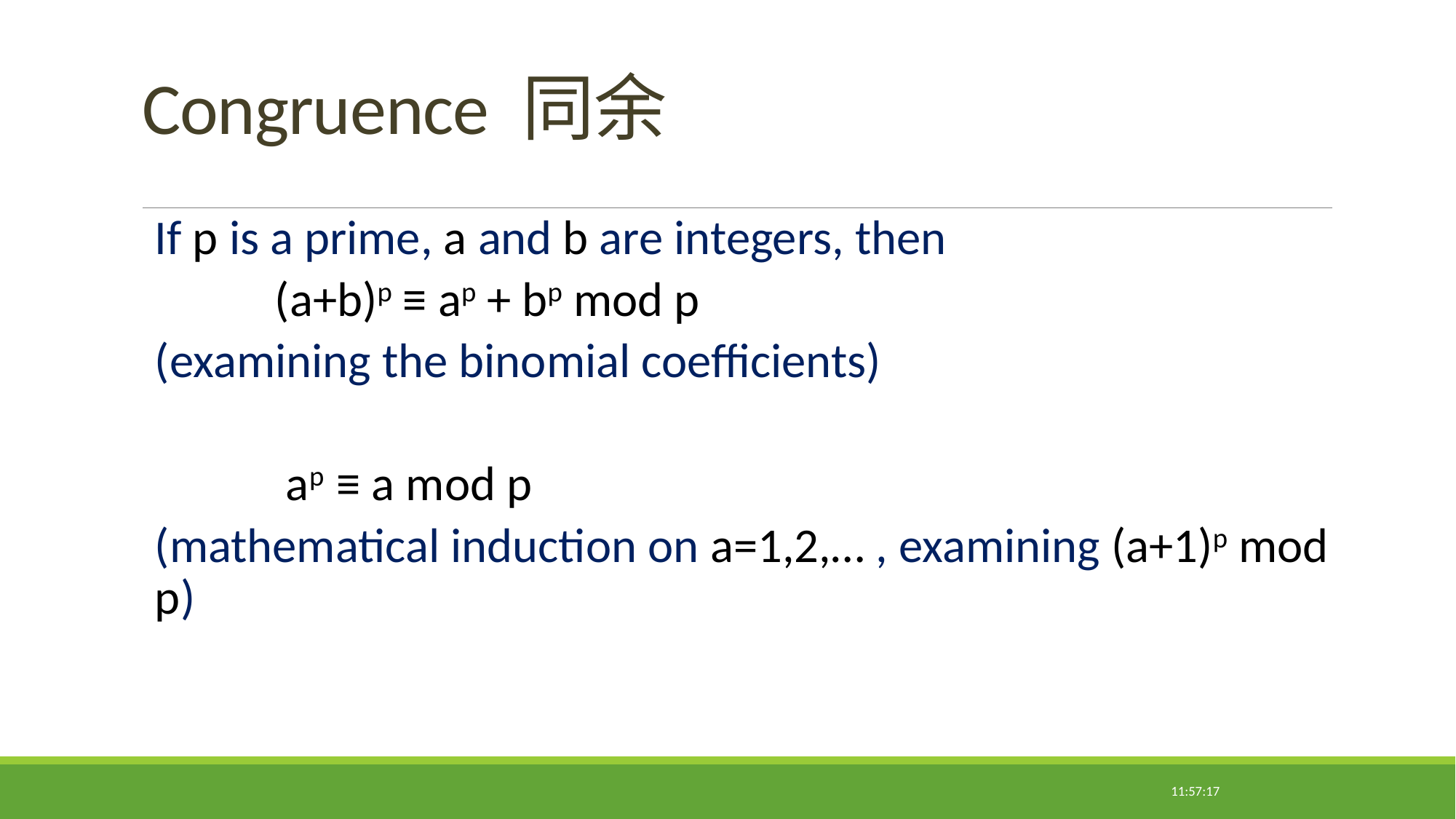

# Congruence 同余
If p is a prime, a and b are integers, then
	 (a+b)p ≡ ap + bp mod p
(examining the binomial coefficients)

	  ap  ≡ a mod p
(mathematical induction on a=1,2,… , examining (a+1)p mod p)
11:57:17